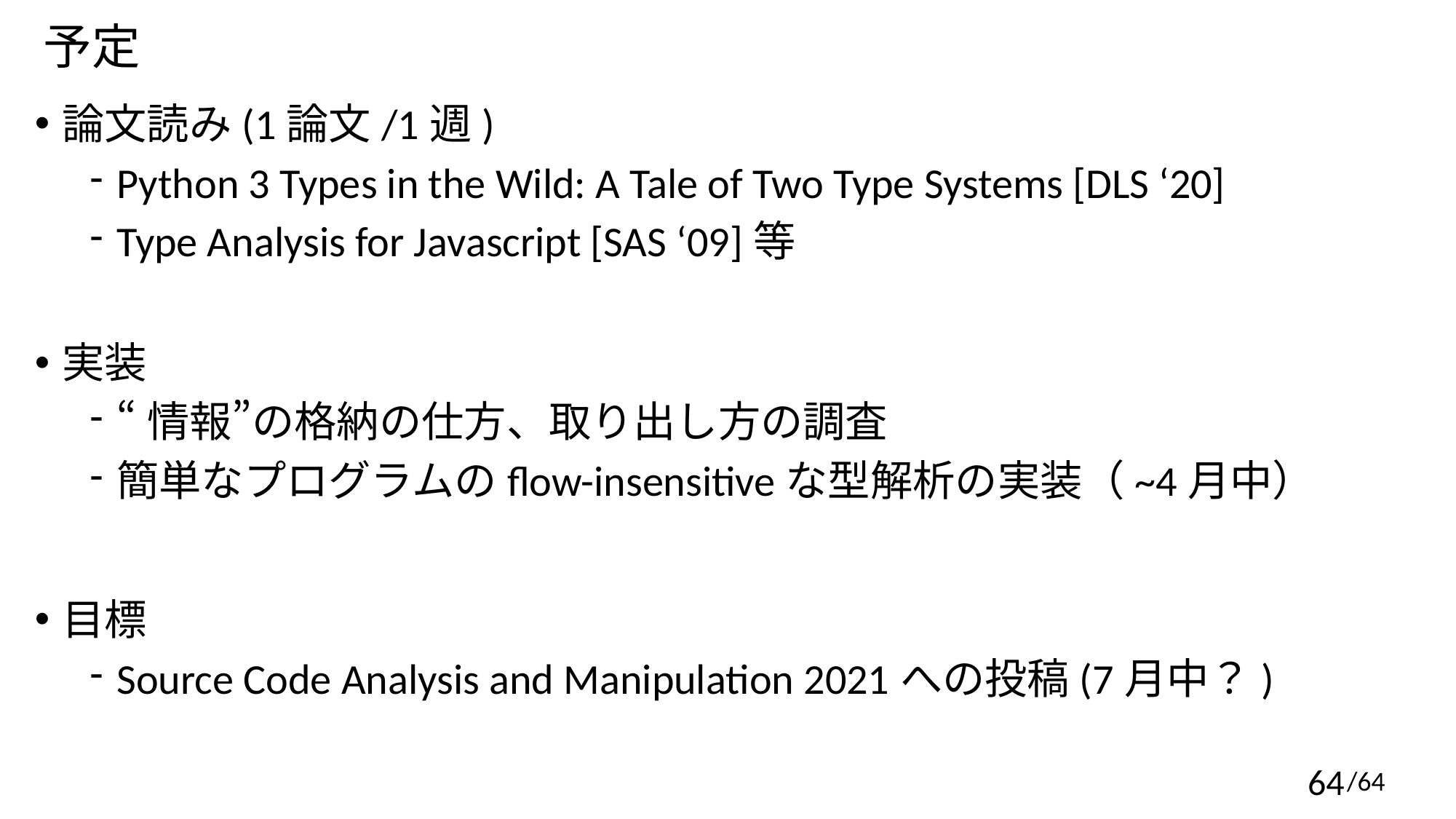

予定
論文読み(1論文/1週)
Python 3 Types in the Wild: A Tale of Two Type Systems [DLS ‘20]
Type Analysis for Javascript [SAS ‘09]等

実装
“情報”の格納の仕方、取り出し方の調査
簡単なプログラムのflow-insensitiveな型解析の実装（~4月中）

目標
Source Code Analysis and Manipulation 2021への投稿(7月中？)
/64
64